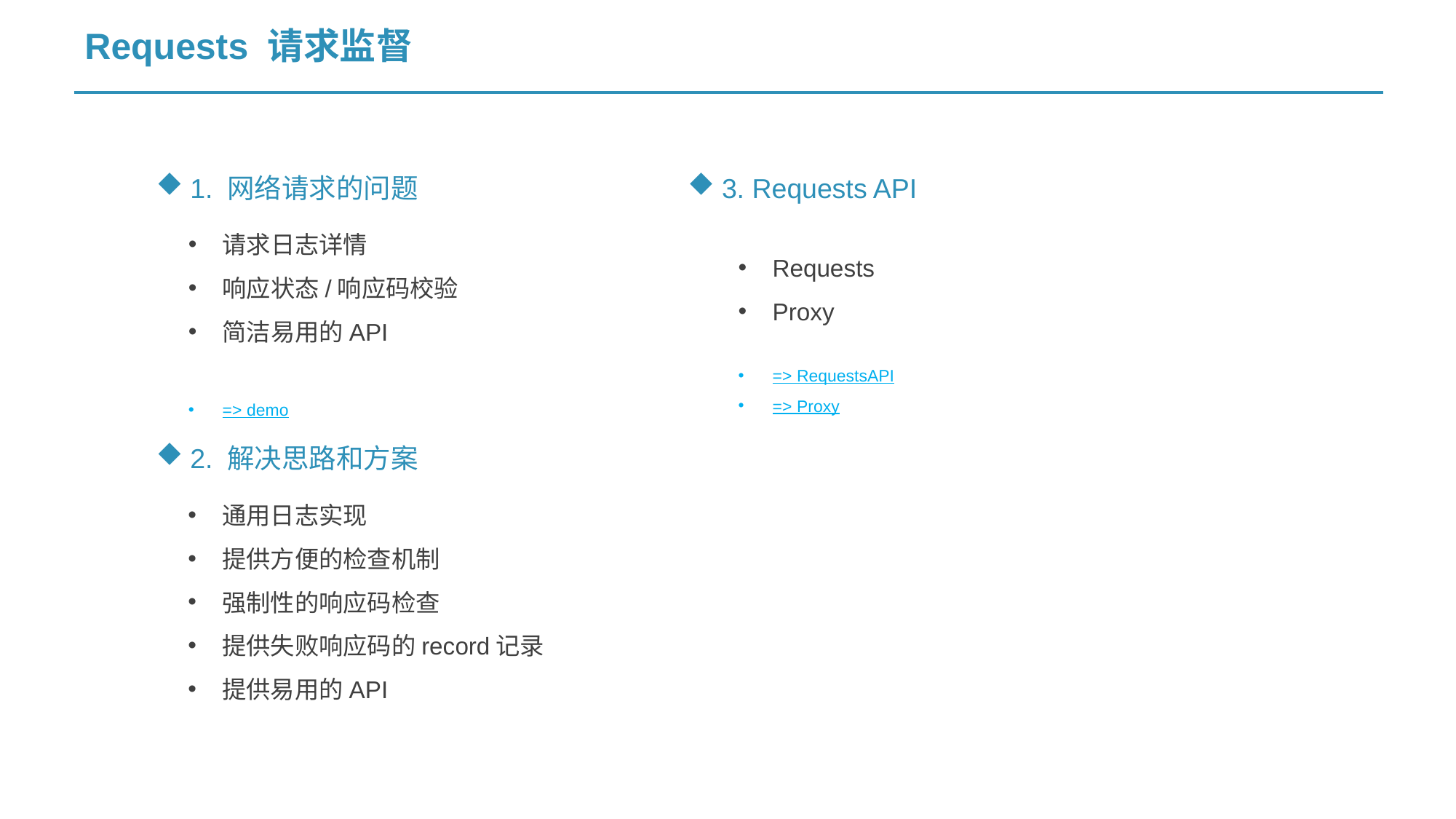

Requests 请求监督
1. 网络请求的问题
3. Requests API
请求日志详情
响应状态/响应码校验
简洁易用的API

=> demo
Requests
Proxy

=> RequestsAPI
=> Proxy

2. 解决思路和方案
通用日志实现
提供方便的检查机制
强制性的响应码检查
提供失败响应码的record记录
提供易用的API